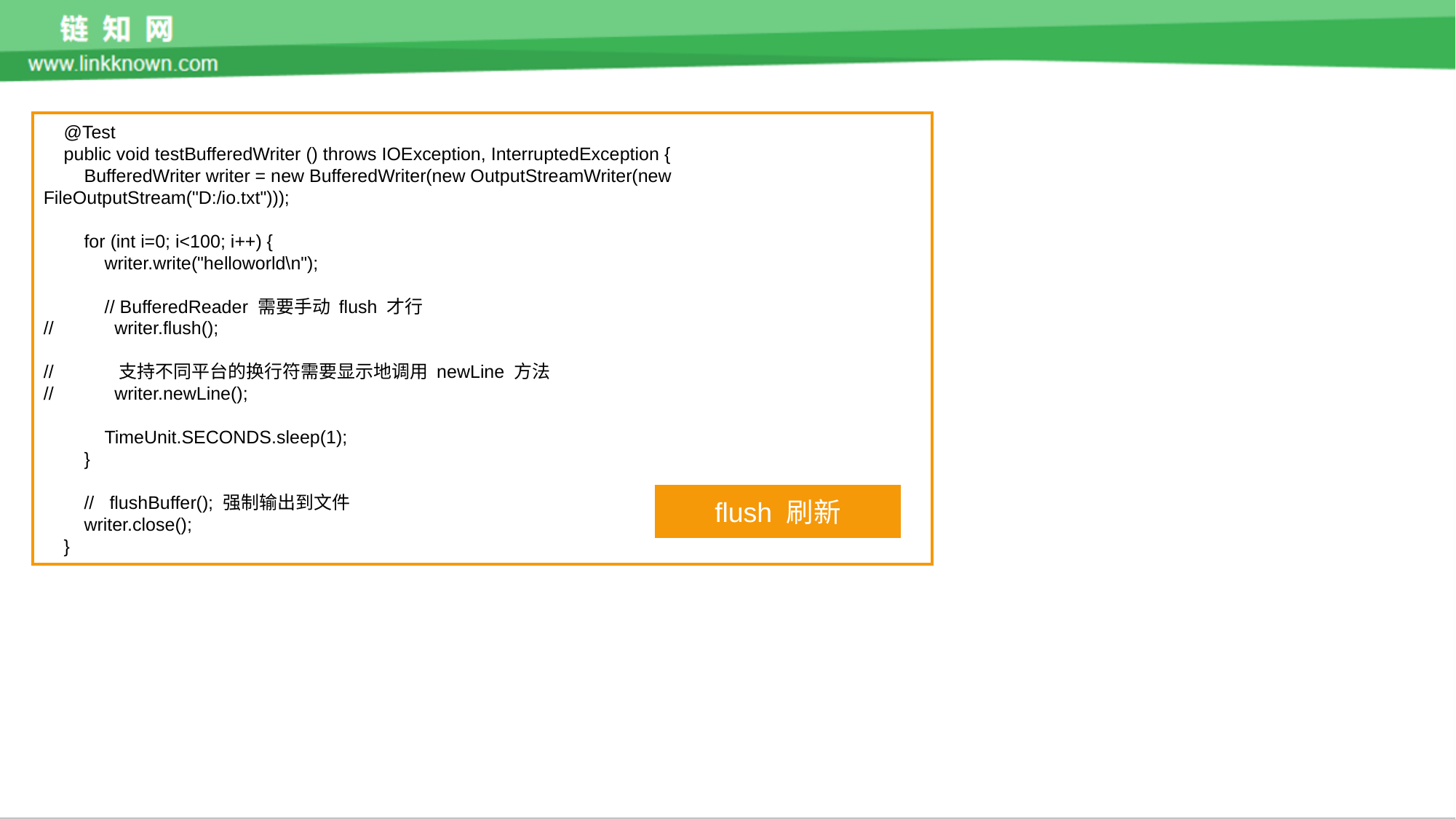

@Test
    public void testBufferedWriter () throws IOException, InterruptedException {
        BufferedWriter writer = new BufferedWriter(new OutputStreamWriter(new FileOutputStream("D:/io.txt")));

        for (int i=0; i<100; i++) {
            writer.write("helloworld\n");

            // BufferedReader 需要手动 flush 才行
//            writer.flush();

//            支持不同平台的换行符需要显示地调用 newLine 方法
//            writer.newLine();

            TimeUnit.SECONDS.sleep(1);
        }

        //   flushBuffer(); 强制输出到文件
        writer.close();
    }
flush 刷新